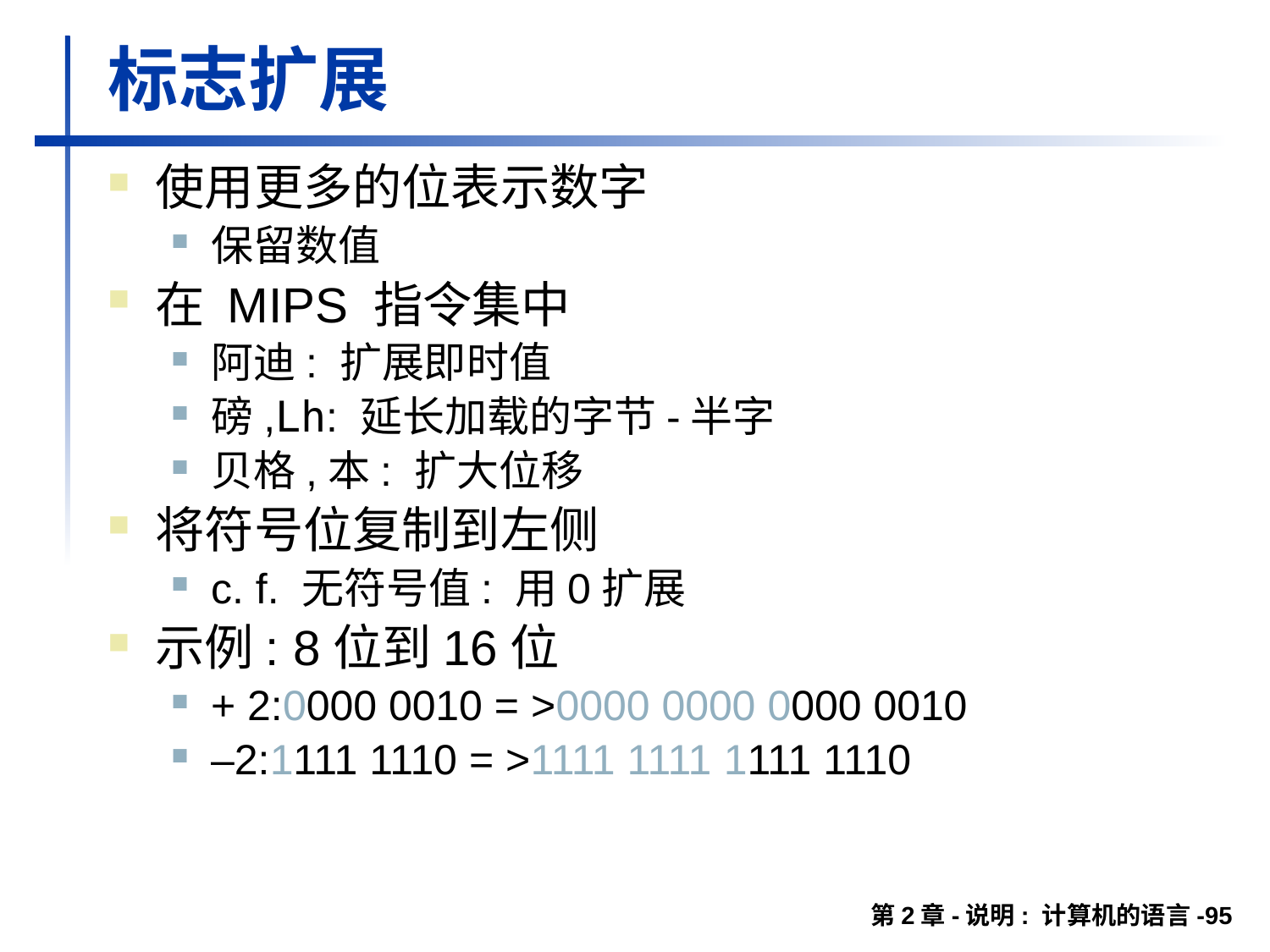

# 标志扩展
使用更多的位表示数字
保留数值
在 MIPS 指令集中
阿迪: 扩展即时值
磅,Lh: 延长加载的字节-半字
贝格,本: 扩大位移
将符号位复制到左侧
c. f. 无符号值: 用0扩展
示例: 8位到16位
+ 2:0000 0010 = >0000 0000 0000 0010
–2:1111 1110 = >1111 1111 1111 1110
第2章-说明: 计算机的语言-95